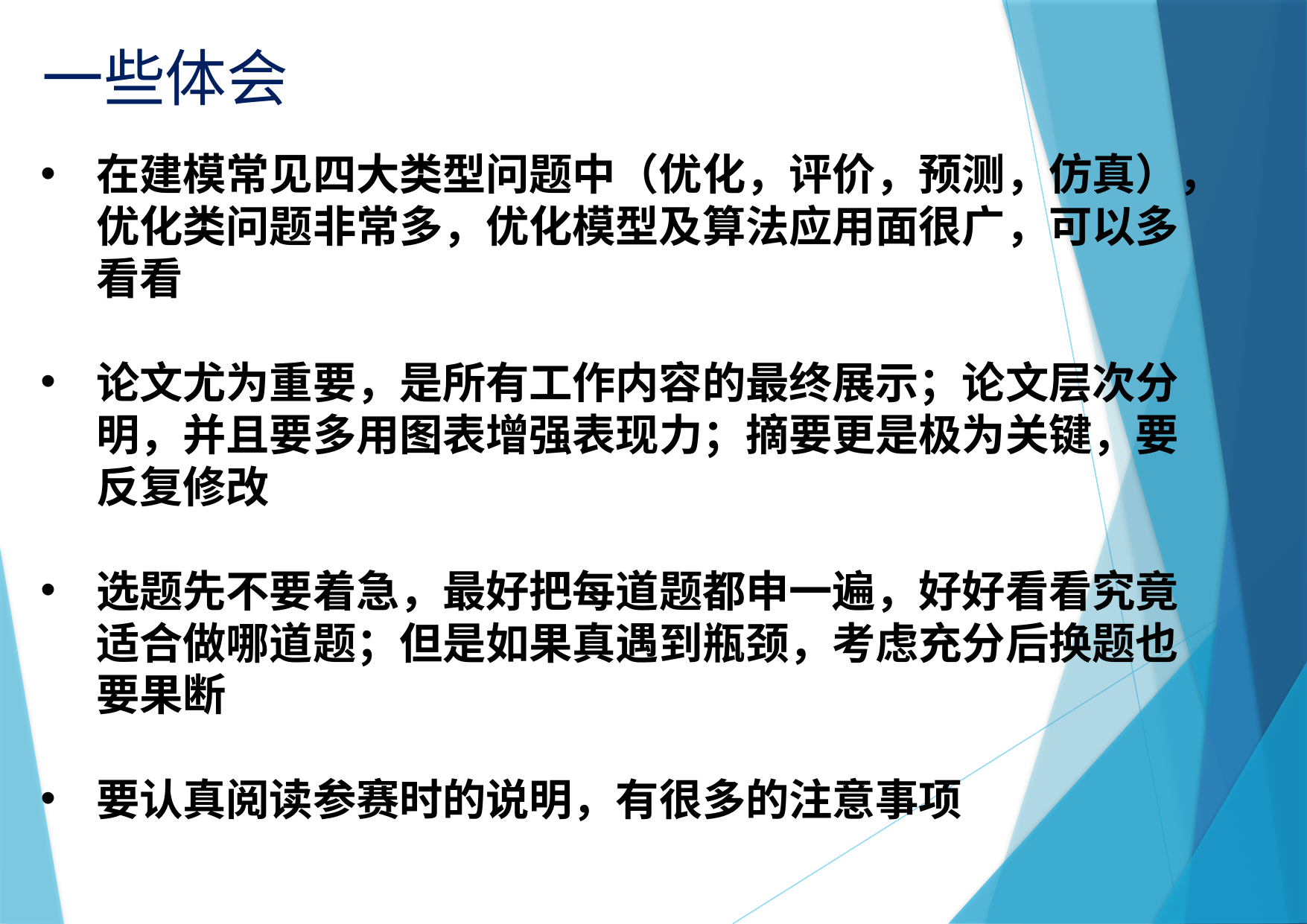

一些体会

在建模常见四大类型问题中（优化，评价，预测，仿真），优化类问题非常多，优化模型及算法应用面很广，可以多看看

论文尤为重要，是所有工作内容的最终展示；论文层次分明，并且要多用图表增强表现力；摘要更是极为关键，要反复修改

选题先不要着急，最好把每道题都申一遍，好好看看究竟适合做哪道题；但是如果真遇到瓶颈，考虑充分后换题也要果断

要认真阅读参赛时的说明，有很多的注意事项